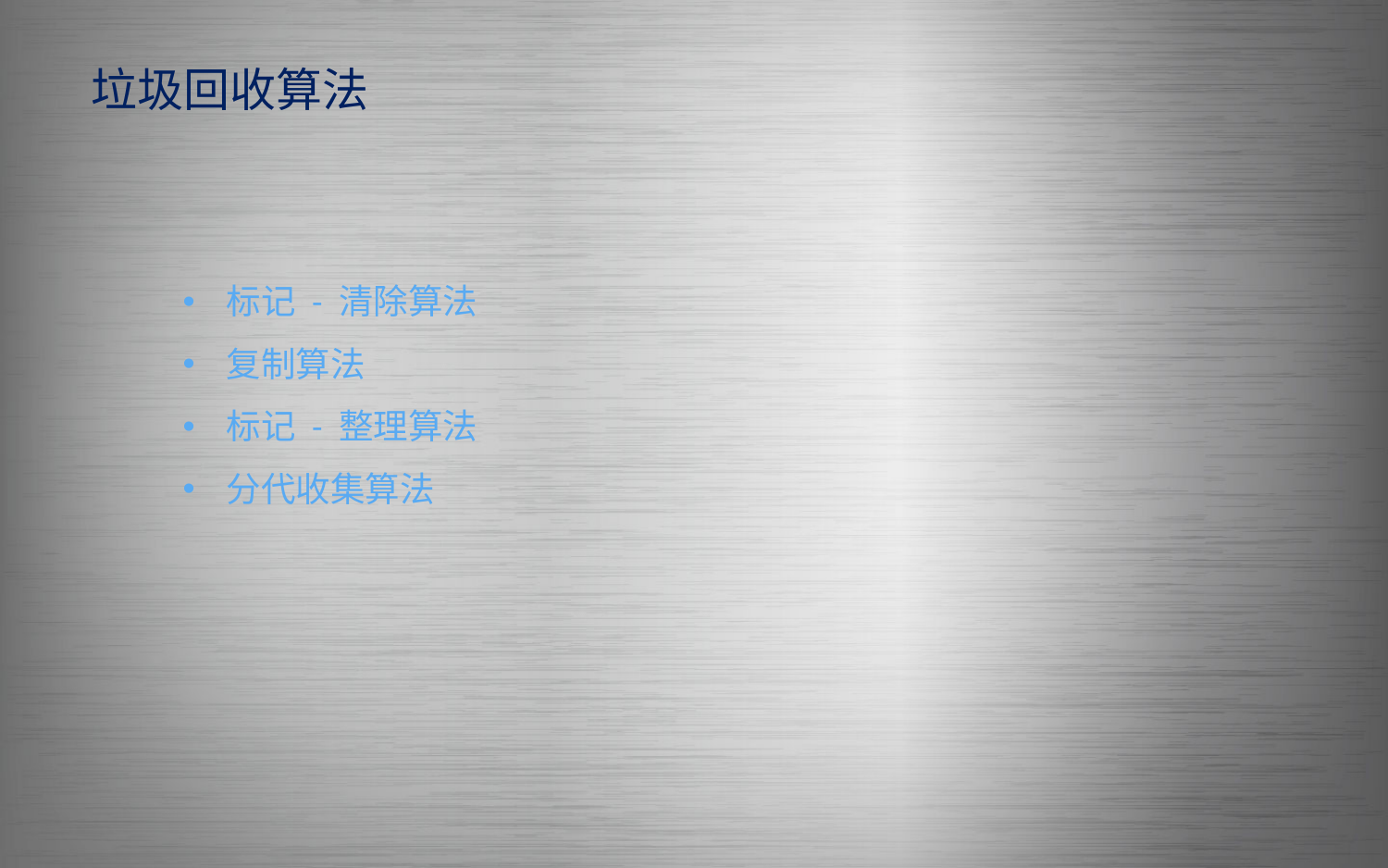

垃圾回收算法
标记 - 清除算法
复制算法
标记 - 整理算法
分代收集算法